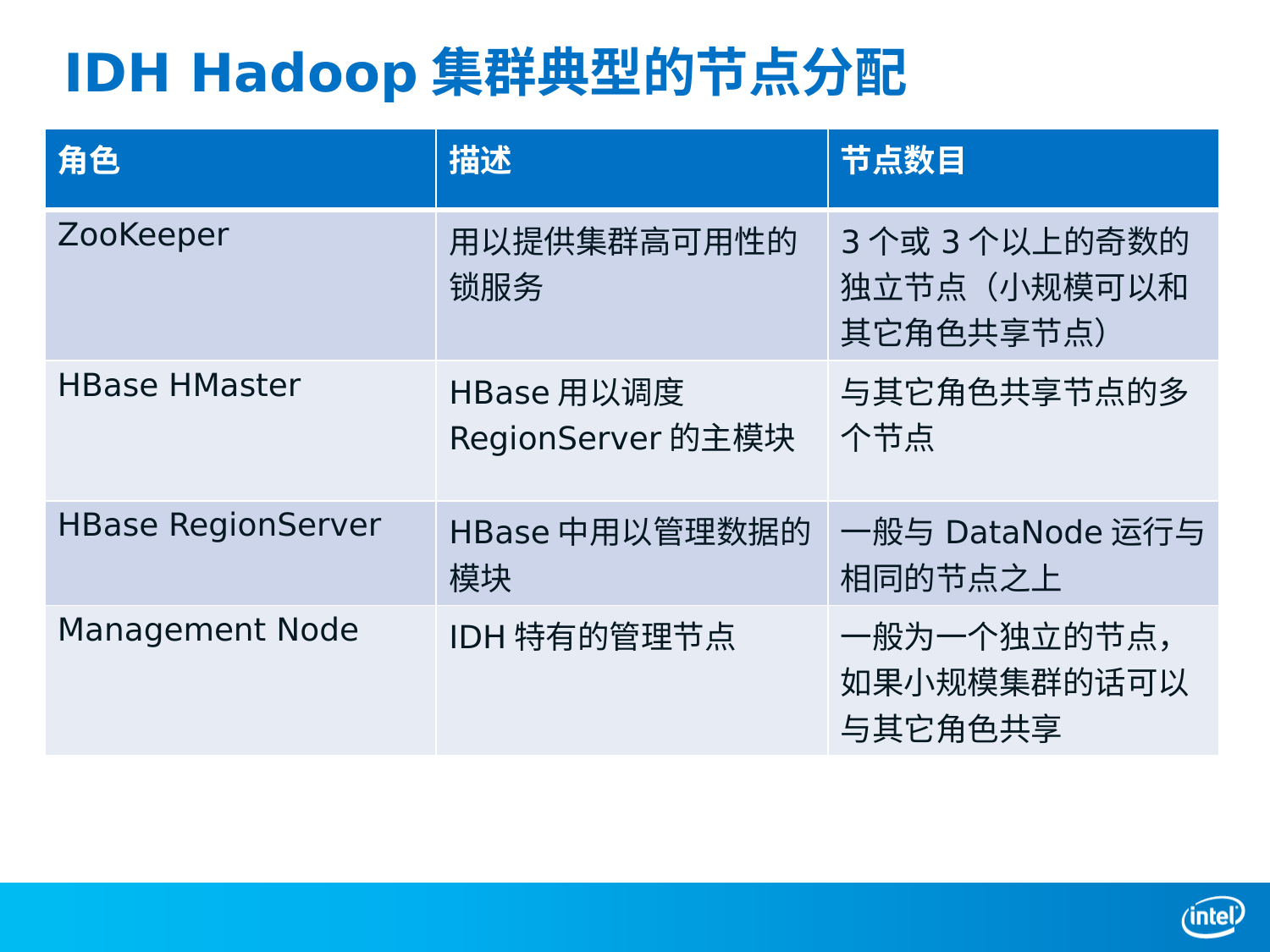

# IDH Hadoop集群典型的节点分配
| 角色 | 描述 | 节点数目 |
| --- | --- | --- |
| ZooKeeper | 用以提供集群高可用性的锁服务 | 3个或3个以上的奇数的独立节点（小规模可以和其它角色共享节点） |
| HBase HMaster | HBase用以调度RegionServer的主模块 | 与其它角色共享节点的多个节点 |
| HBase RegionServer | HBase中用以管理数据的模块 | 一般与DataNode运行与相同的节点之上 |
| Management Node | IDH特有的管理节点 | 一般为一个独立的节点，如果小规模集群的话可以与其它角色共享 |